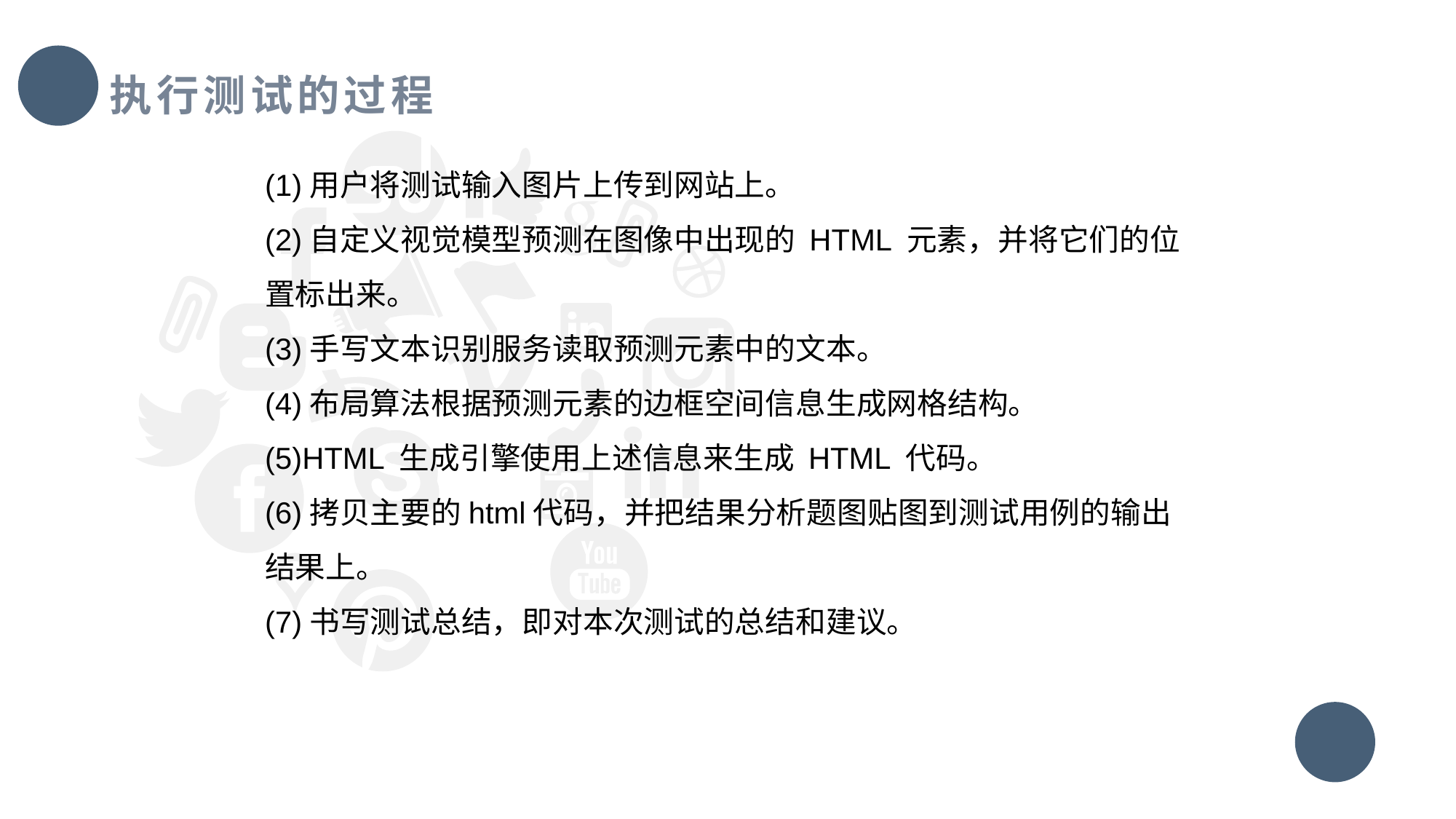

# 执行测试的过程

(1)用户将测试输入图片上传到网站上。
(2)自定义视觉模型预测在图像中出现的 HTML 元素，并将它们的位置标出来。
(3)手写文本识别服务读取预测元素中的文本。
(4)布局算法根据预测元素的边框空间信息生成网格结构。
(5)HTML 生成引擎使用上述信息来生成 HTML 代码。
(6)拷贝主要的html代码，并把结果分析题图贴图到测试用例的输出结果上。
(7)书写测试总结，即对本次测试的总结和建议。
8